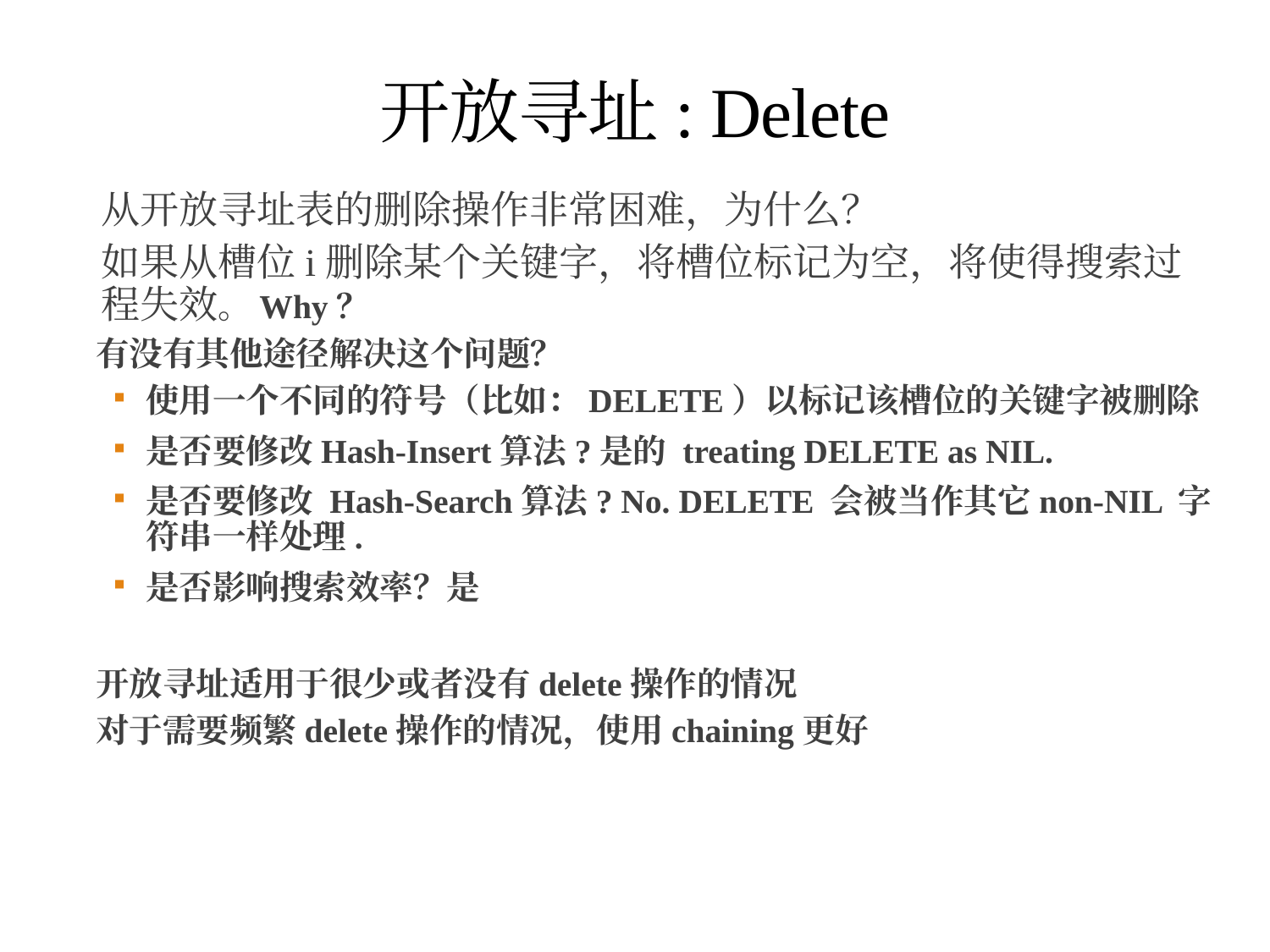

# 开放寻址: Delete
从开放寻址表的删除操作非常困难，为什么？
如果从槽位i删除某个关键字，将槽位标记为空，将使得搜索过程失效。Why？
有没有其他途径解决这个问题？
使用一个不同的符号（比如：DELETE）以标记该槽位的关键字被删除
是否要修改Hash-Insert算法?是的 treating DELETE as NIL.
是否要修改 Hash-Search算法? No. DELETE 会被当作其它non-NIL 字符串一样处理.
是否影响搜索效率？是

开放寻址适用于很少或者没有delete操作的情况
对于需要频繁delete操作的情况，使用chaining更好